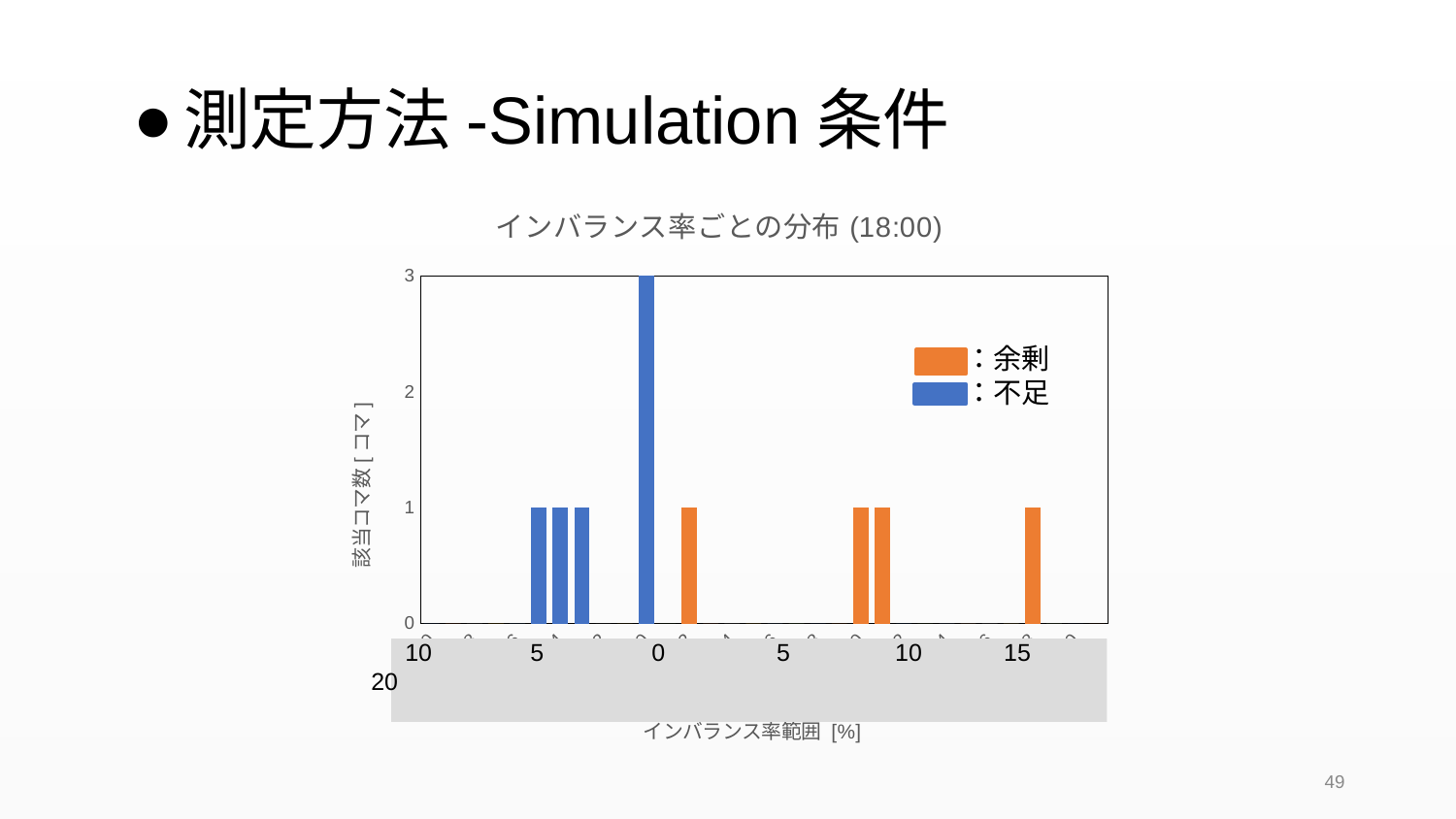

# 測定方法-Simulation条件

### Chart: インバランス率ごとの分布(18:00)

| Category |  |
|---|---|
| <-10 | 0.0 |
| -10<X<-9 | 0.0 |
| -9<X<-8 | 0.0 |
| -8<X<-7 | 0.0 |
| -7<X<-6 | 0.0 |
| -6<X<-5 | 1.0 |
| -5<X<-4 | 1.0 |
| -4<X<-3 | 1.0 |
| -3<X<-2 | 0.0 |
| -2<X<-1 | 0.0 |
| -1<X<0 | 3.0 |
| 0<X<1 | 0.0 |
| 1<X<2 | 1.0 |
| 2<X<3 | 0.0 |
| 3<X<4 | 0.0 |
| 4<X<5 | 0.0 |
| 5<X<6 | 0.0 |
| 6<X<7 | 0.0 |
| 7<X<8 | 0.0 |
| 8<X<9 | 0.0 |
| 9<X<10 | 1.0 |
| 10<X<11 | 1.0 |
| 11<X<12 | 0.0 |
| 12<X<13 | 0.0 |
| 13<X<14 | 0.0 |
| 14<X<15 | 0.0 |
| 15<X<16 | 0.0 |
| 16<X<17 | 0.0 |
| 17<X<18 | 1.0 |
| 18<X<19 | 0.0 |
| 19<X<20 | 0.0 |
| >20 | 0.0 |
     10　　  　5　　       0　　　    5　　　   10            15             20

：余剰
：不足
49